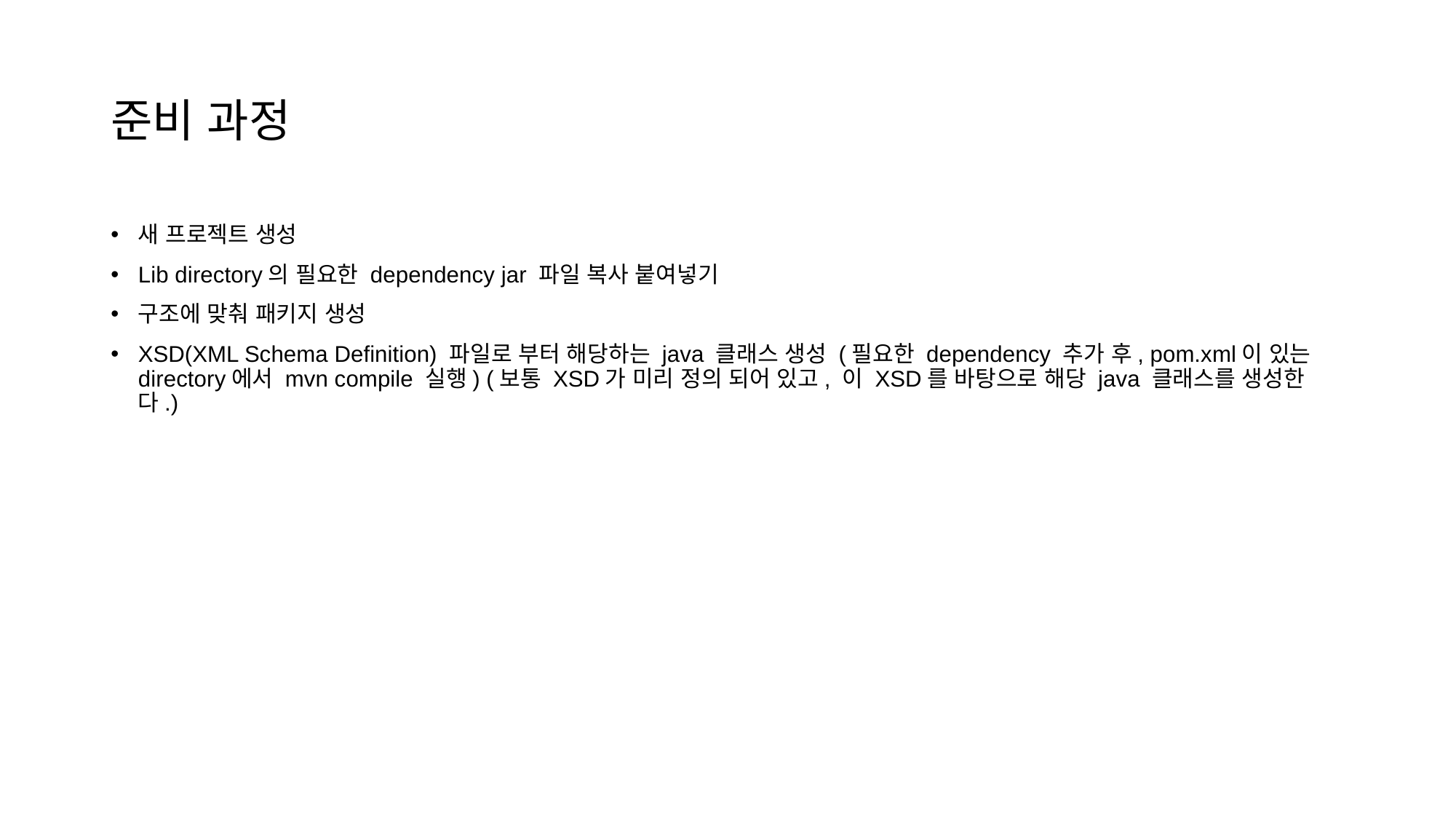

# 준비 과정
새 프로젝트 생성
Lib directory의 필요한 dependency jar 파일 복사 붙여넣기
구조에 맞춰 패키지 생성
XSD(XML Schema Definition) 파일로 부터 해당하는 java 클래스 생성 (필요한 dependency 추가 후, pom.xml이 있는 directory에서 mvn compile 실행) (보통 XSD가 미리 정의 되어 있고, 이 XSD를 바탕으로 해당 java 클래스를 생성한다.)